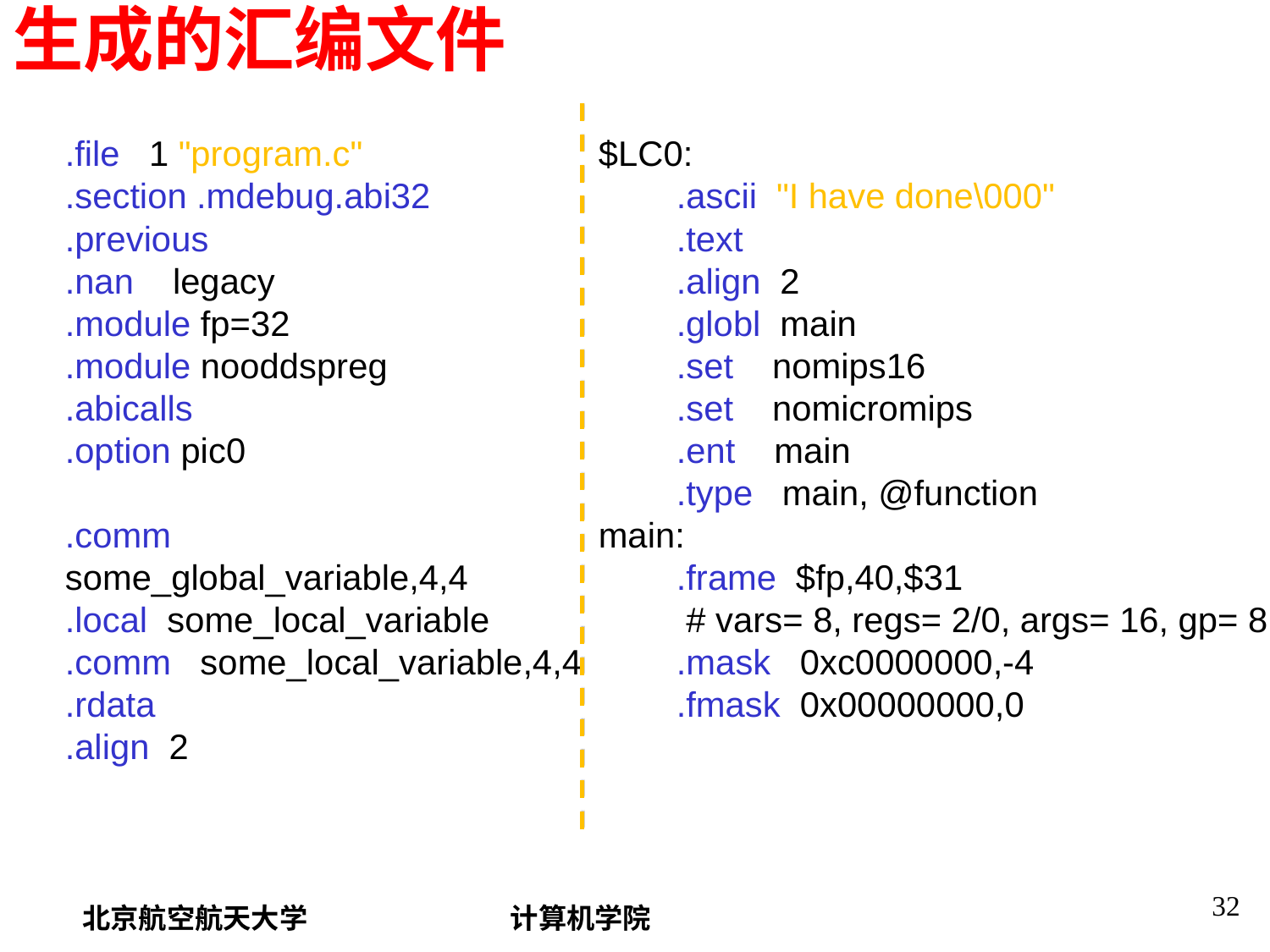

# 生成的汇编文件
.file   1 "program.c"
.section .mdebug.abi32
.previous
.nan    legacy
.module fp=32
.module nooddspreg
.abicalls
.option pic0

.comm   some_global_variable,4,4
.local  some_local_variable
.comm   some_local_variable,4,4
.rdata
.align  2

$LC0:
        .ascii  "I have done\000"
        .text
        .align  2
        .globl  main
        .set    nomips16
        .set    nomicromips
        .ent    main
        .type   main, @function
main:
        .frame  $fp,40,$31
         # vars= 8, regs= 2/0, args= 16, gp= 8
        .mask   0xc0000000,-4
        .fmask  0x00000000,0